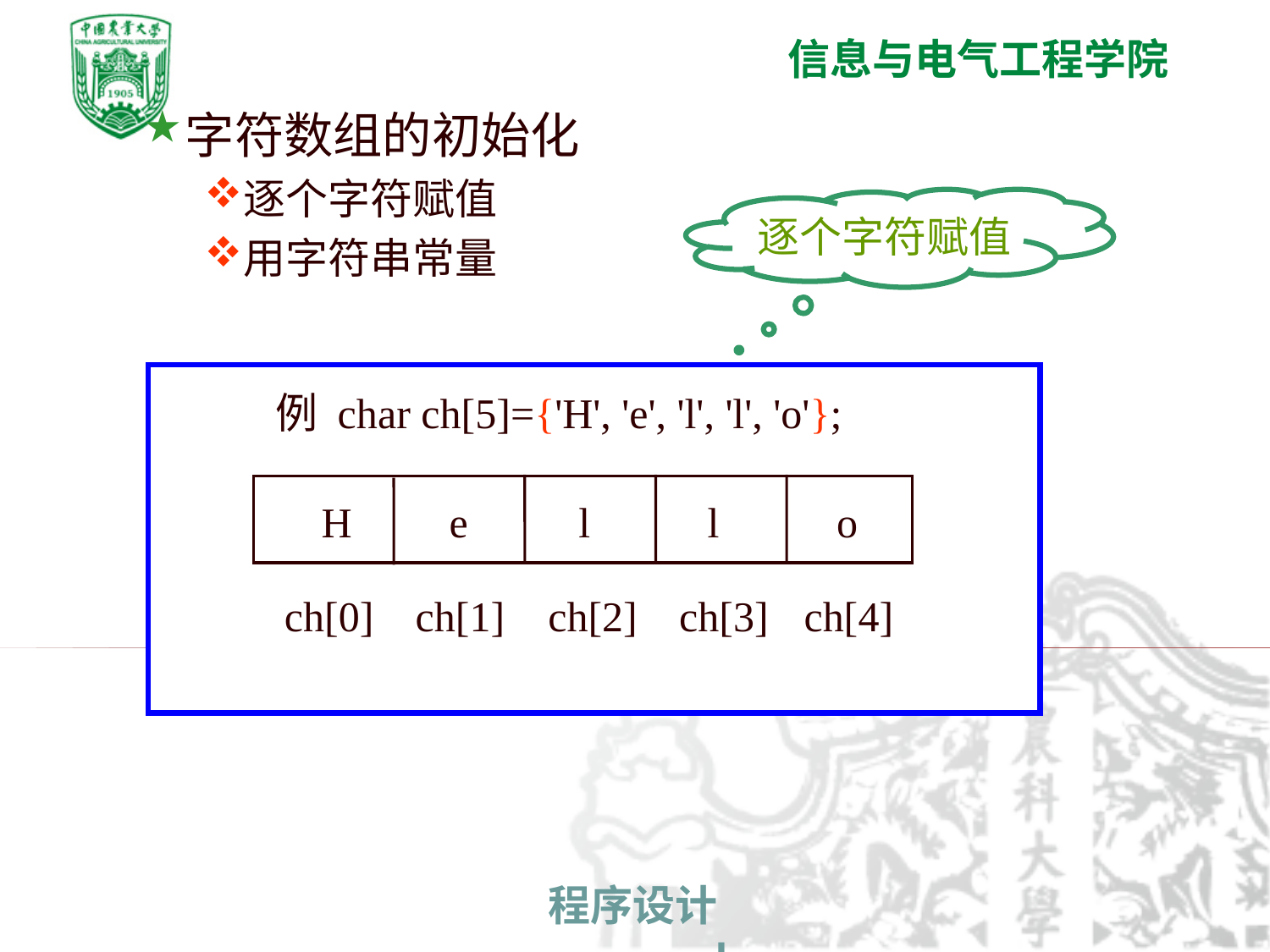

字符数组的初始化
逐个字符赋值
用字符串常量
逐个字符赋值

           例 char ch[5]={'H', 'e', 'l', 'l', 'o'};

H
e
l
l
o
ch[0]
ch[1]
ch[2]
ch[3]
ch[4]